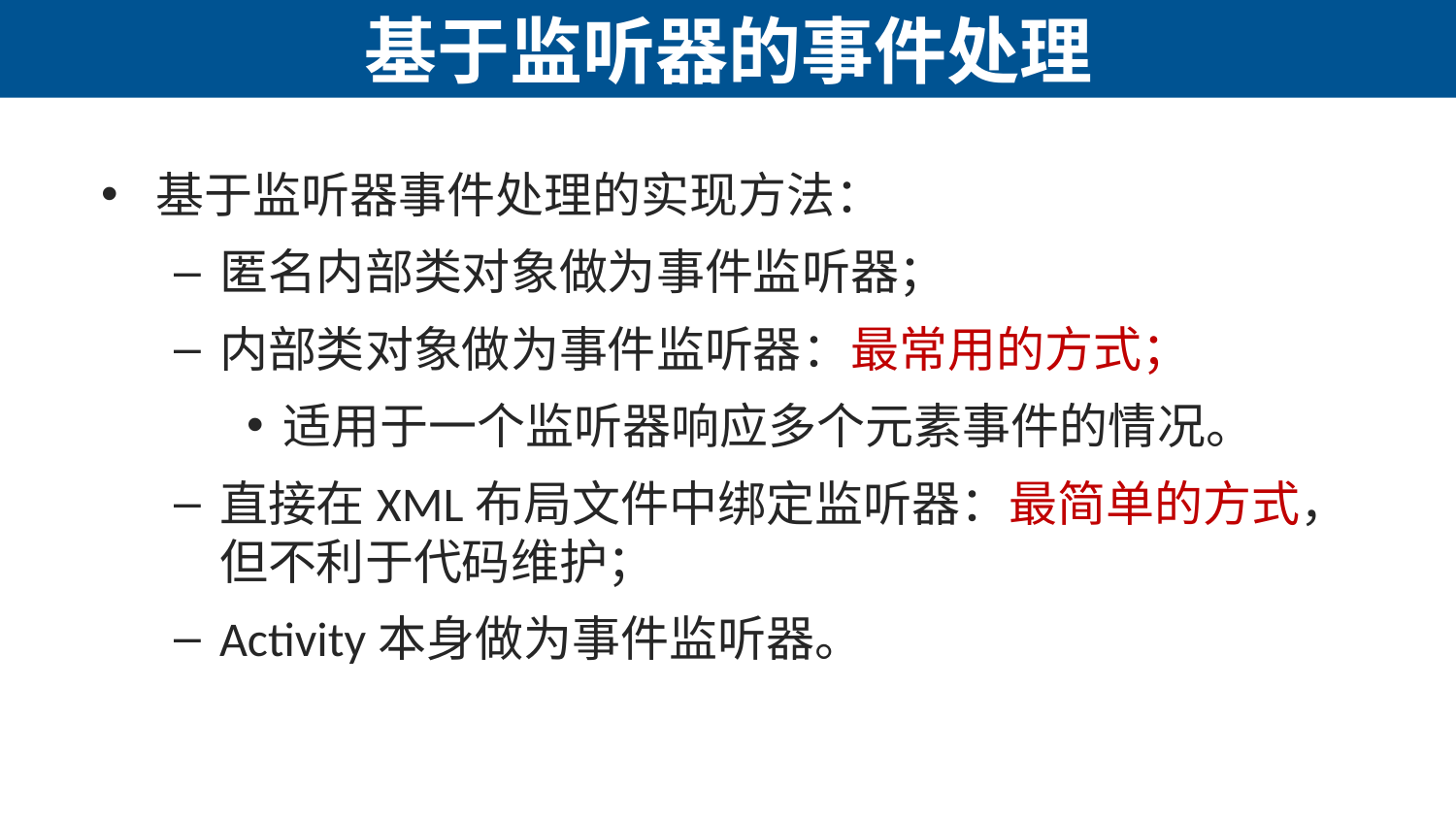

# 基于监听器的事件处理

基于监听器事件处理的实现方法：
匿名内部类对象做为事件监听器；
内部类对象做为事件监听器：最常用的方式；
适用于一个监听器响应多个元素事件的情况。
直接在XML布局文件中绑定监听器：最简单的方式，但不利于代码维护；
Activity本身做为事件监听器。